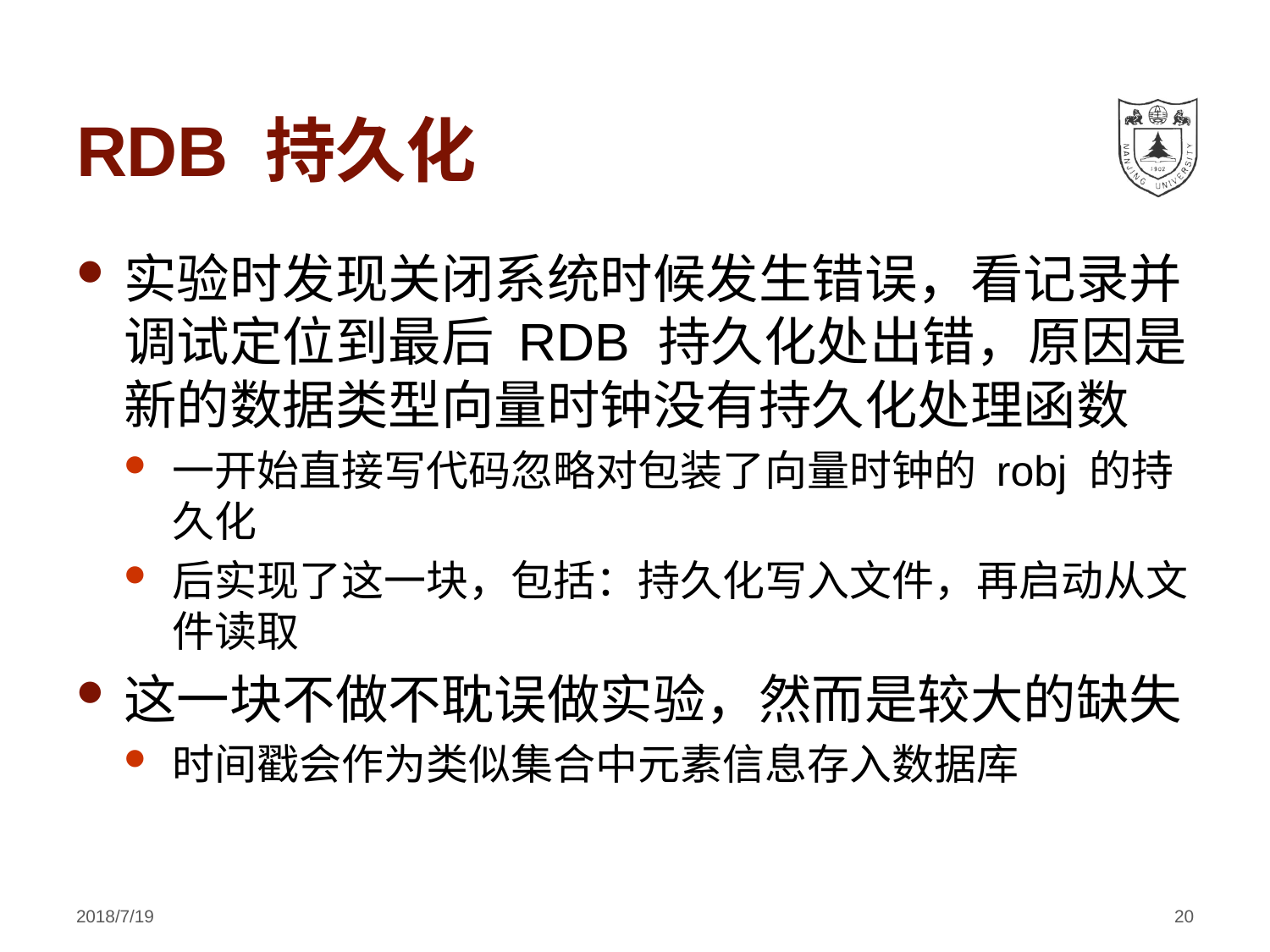

# RDB 持久化
实验时发现关闭系统时候发生错误，看记录并调试定位到最后 RDB 持久化处出错，原因是新的数据类型向量时钟没有持久化处理函数
一开始直接写代码忽略对包装了向量时钟的 robj 的持久化
后实现了这一块，包括：持久化写入文件，再启动从文件读取
这一块不做不耽误做实验，然而是较大的缺失
时间戳会作为类似集合中元素信息存入数据库
2018/7/19

20